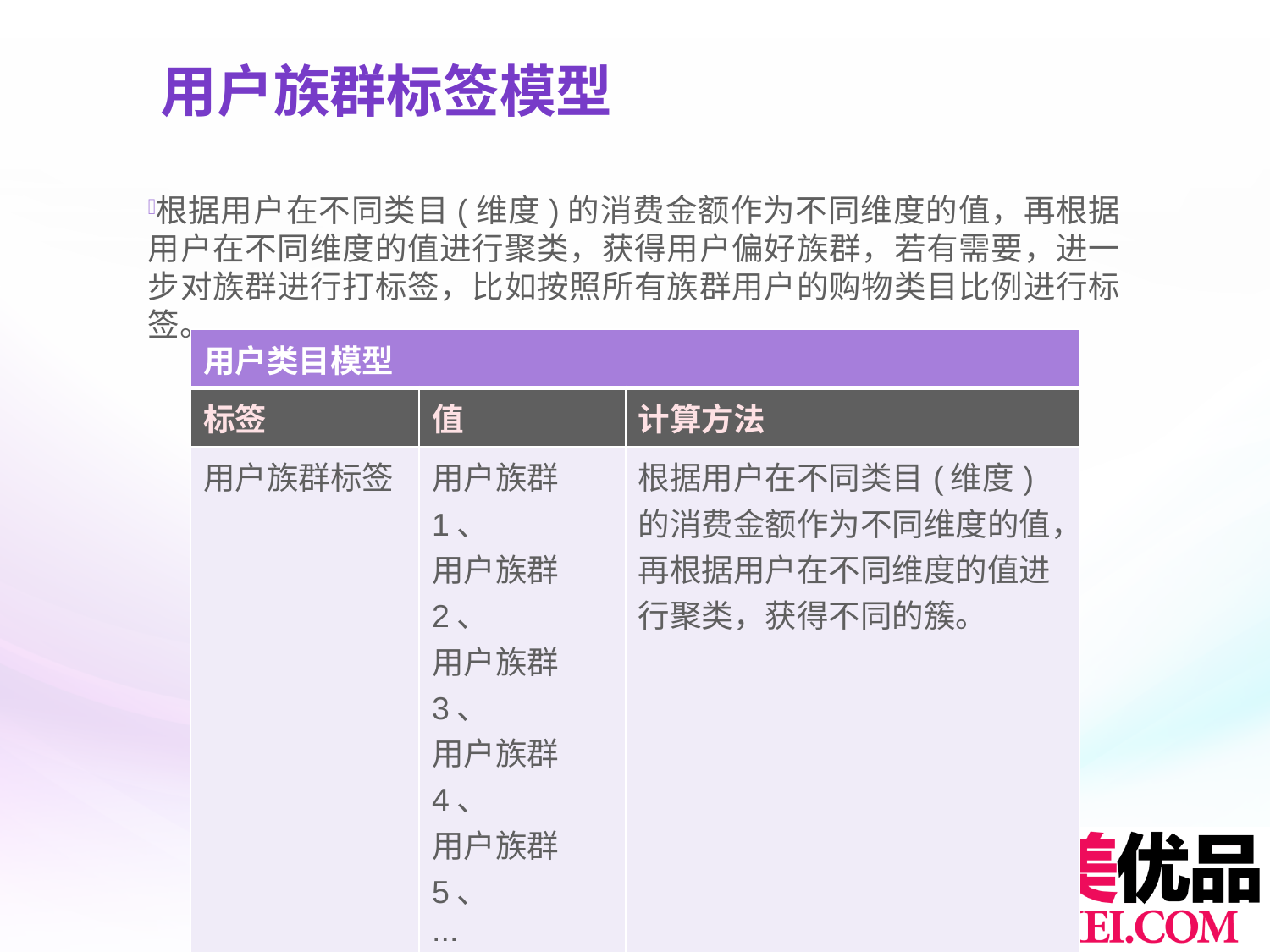

# 用户族群标签模型
根据用户在不同类目(维度)的消费金额作为不同维度的值，再根据用户在不同维度的值进行聚类，获得用户偏好族群，若有需要，进一步对族群进行打标签，比如按照所有族群用户的购物类目比例进行标签。

| 用户类目模型 |  |  |
| --- | --- | --- |
| 标签 | 值 | 计算方法 |
| 用户族群标签 | 用户族群1、 用户族群2、 用户族群3、 用户族群4、 用户族群5、 ... | 根据用户在不同类目(维度)的消费金额作为不同维度的值，再根据用户在不同维度的值进行聚类，获得不同的簇。 |